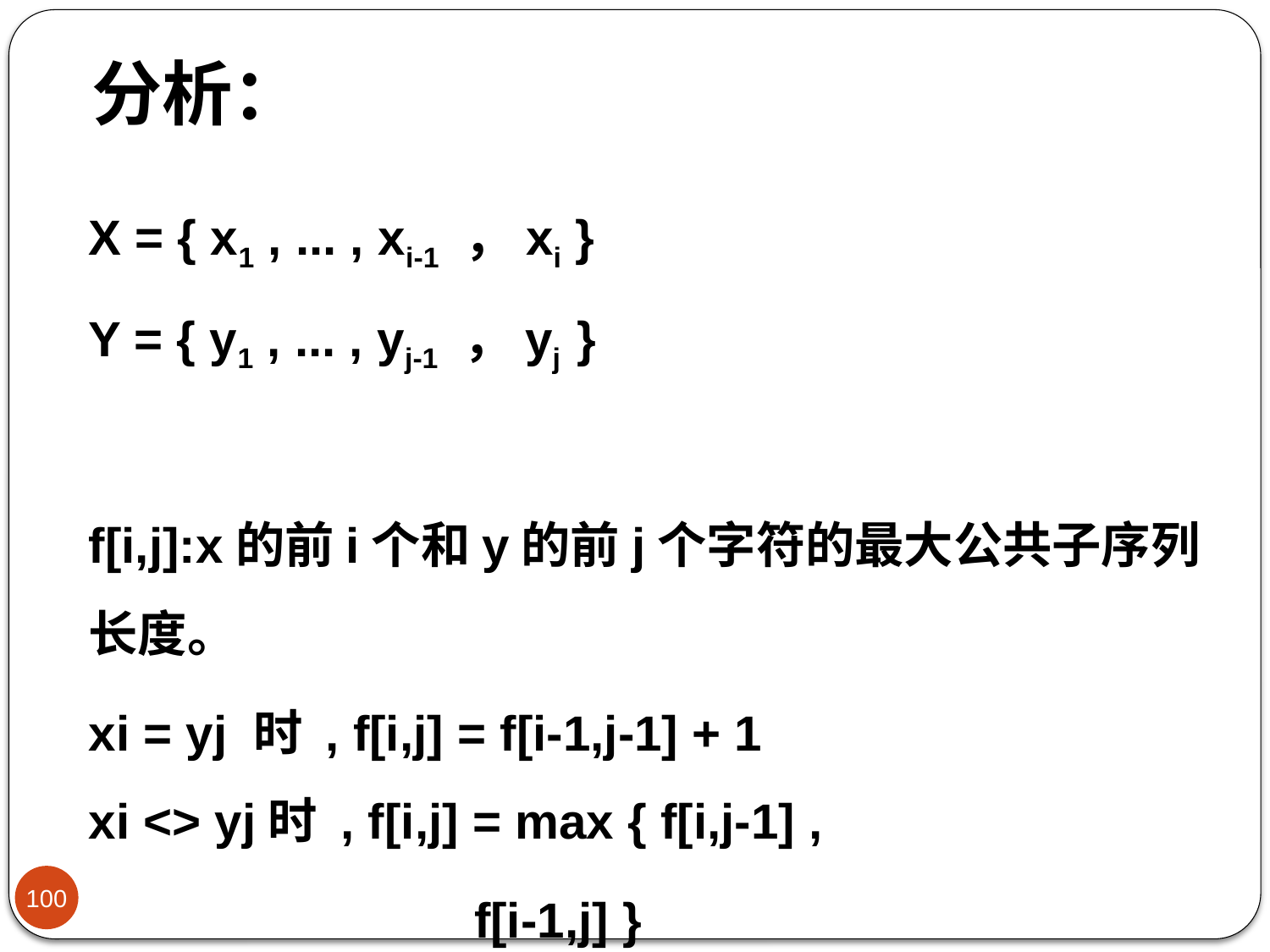

# 分析：
X = { x1 , ... , xi-1 ，xi }
Y = { y1 , ... , yj-1 ，yj  }

f[i,j]:x的前i个和y的前j个字符的最大公共子序列长度。
xi = yj 时 , f[i,j] = f[i-1,j-1] + 1
xi <> yj时 , f[i,j] = max { f[i,j-1] ,
                            f[i-1,j] }
100